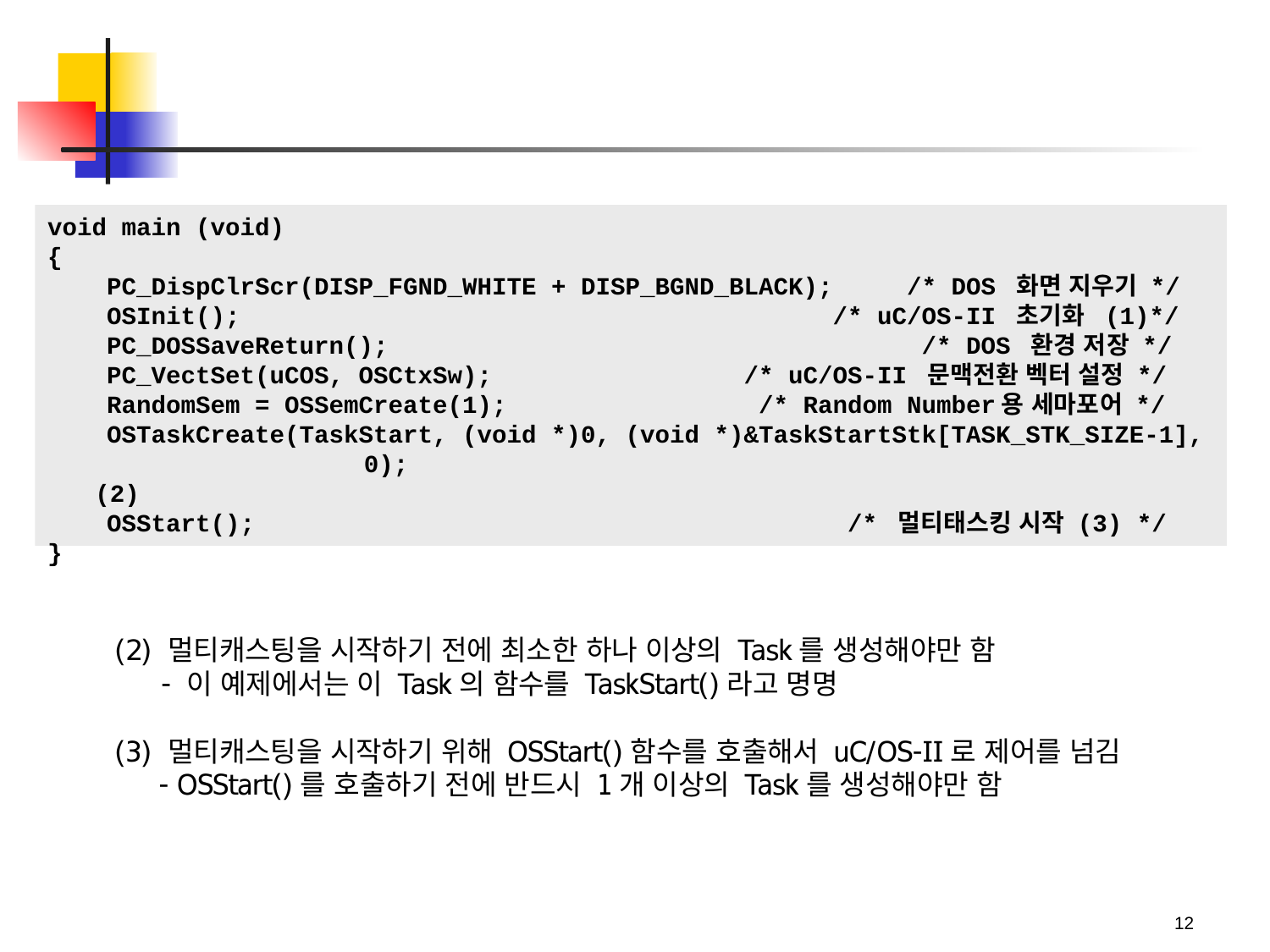

void main (void)
{
    PC_DispClrScr(DISP_FGND_WHITE + DISP_BGND_BLACK);     /* DOS 화면 지우기 */
    OSInit();                                        /* uC/OS-II 초기화  (1)*/
    PC_DOSSaveReturn();                                    /* DOS 환경 저장 */
    PC_VectSet(uCOS, OSCtxSw);                 /* uC/OS-II 문맥전환 벡터 설정 */
    RandomSem = OSSemCreate(1);                 /* Random Number용 세마포어 */
    OSTaskCreate(TaskStart, (void *)0, (void *)&TaskStartStk[TASK_STK_SIZE-1],
			 0);                                                    (2)
    OSStart();                                        /* 멀티태스킹 시작 (3) */
}
(2) 멀티캐스팅을 시작하기 전에 최소한 하나 이상의 Task를 생성해야만 함
     - 이 예제에서는 이 Task의 함수를 TaskStart()라고 명명

(3) 멀티캐스팅을 시작하기 위해 OSStart()함수를 호출해서 uC/OS-II로 제어를 넘김
     - OSStart()를 호출하기 전에 반드시 1개 이상의 Task를 생성해야만 함
12